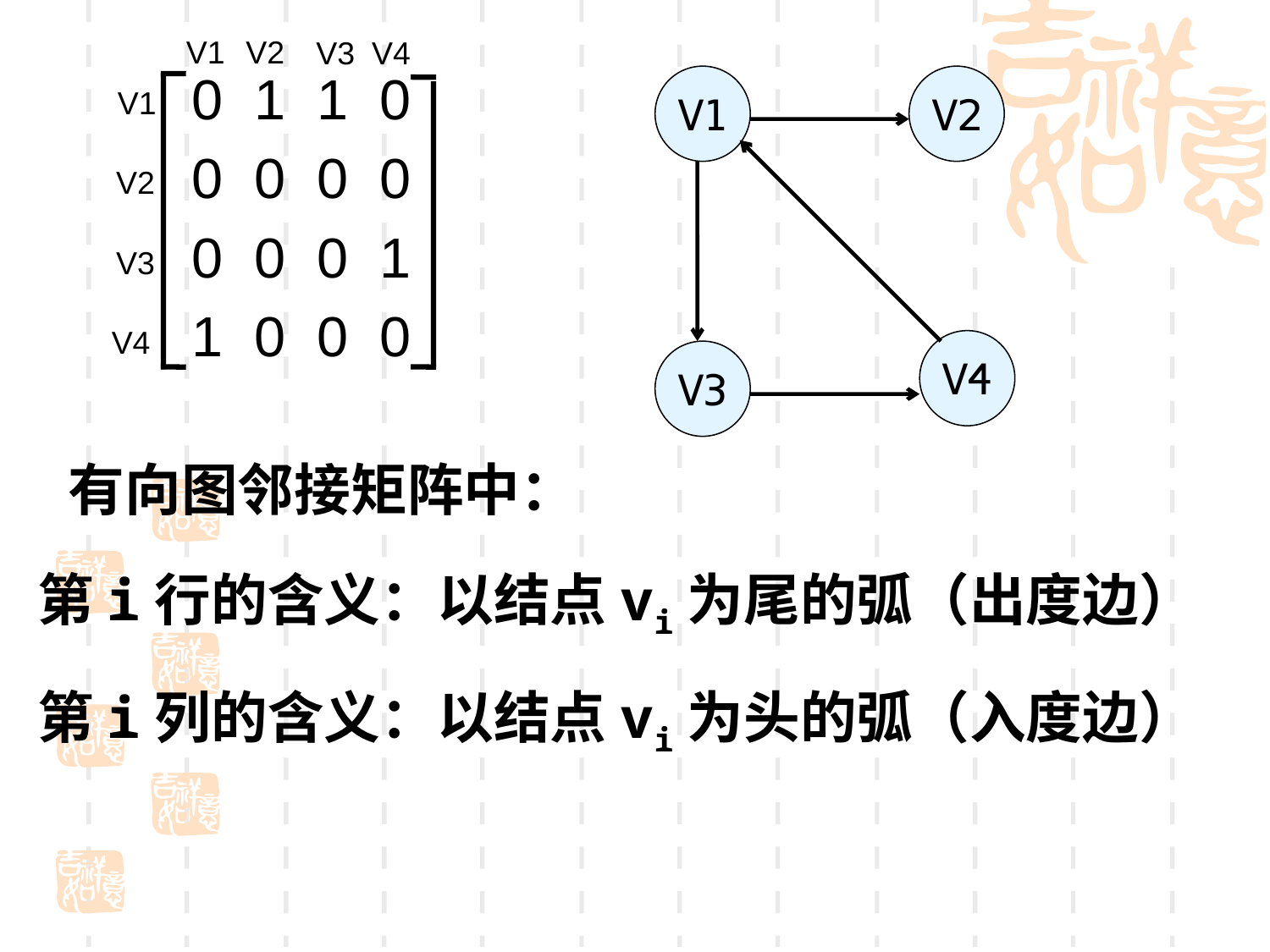

V1
V2
V3
V4
 0  1  1  0
 0  0  0  0
 0  0  0  1
 1  0  0  0
V1
V2

V4
V3

V1

V2
V3
V4

有向图邻接矩阵中：
第i行的含义：以结点vi为尾的弧（出度边）
第i列的含义：以结点vi为头的弧（入度边）